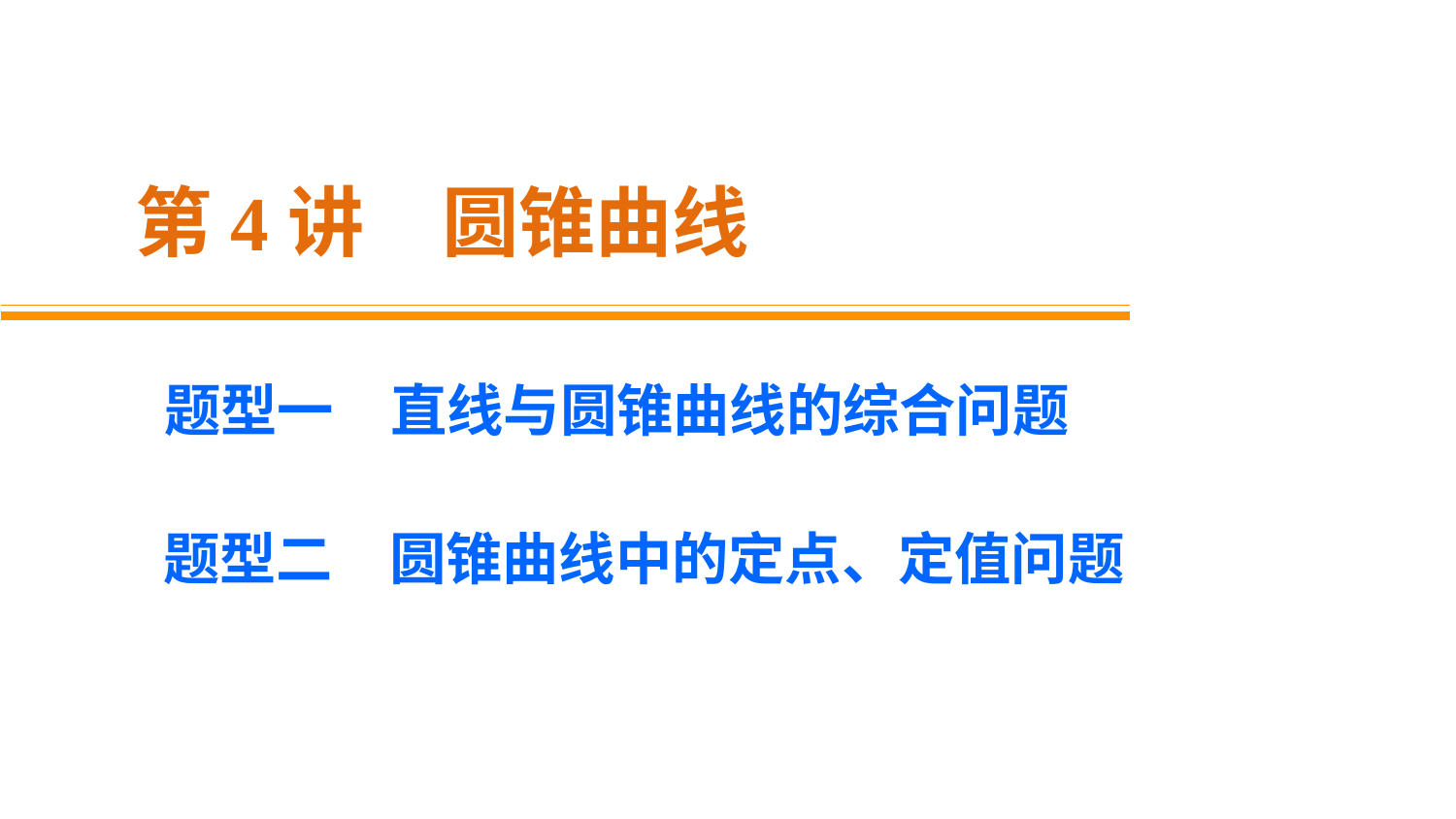

第4讲　圆锥曲线
题型一　直线与圆锥曲线的综合问题
题型二　圆锥曲线中的定点、定值问题